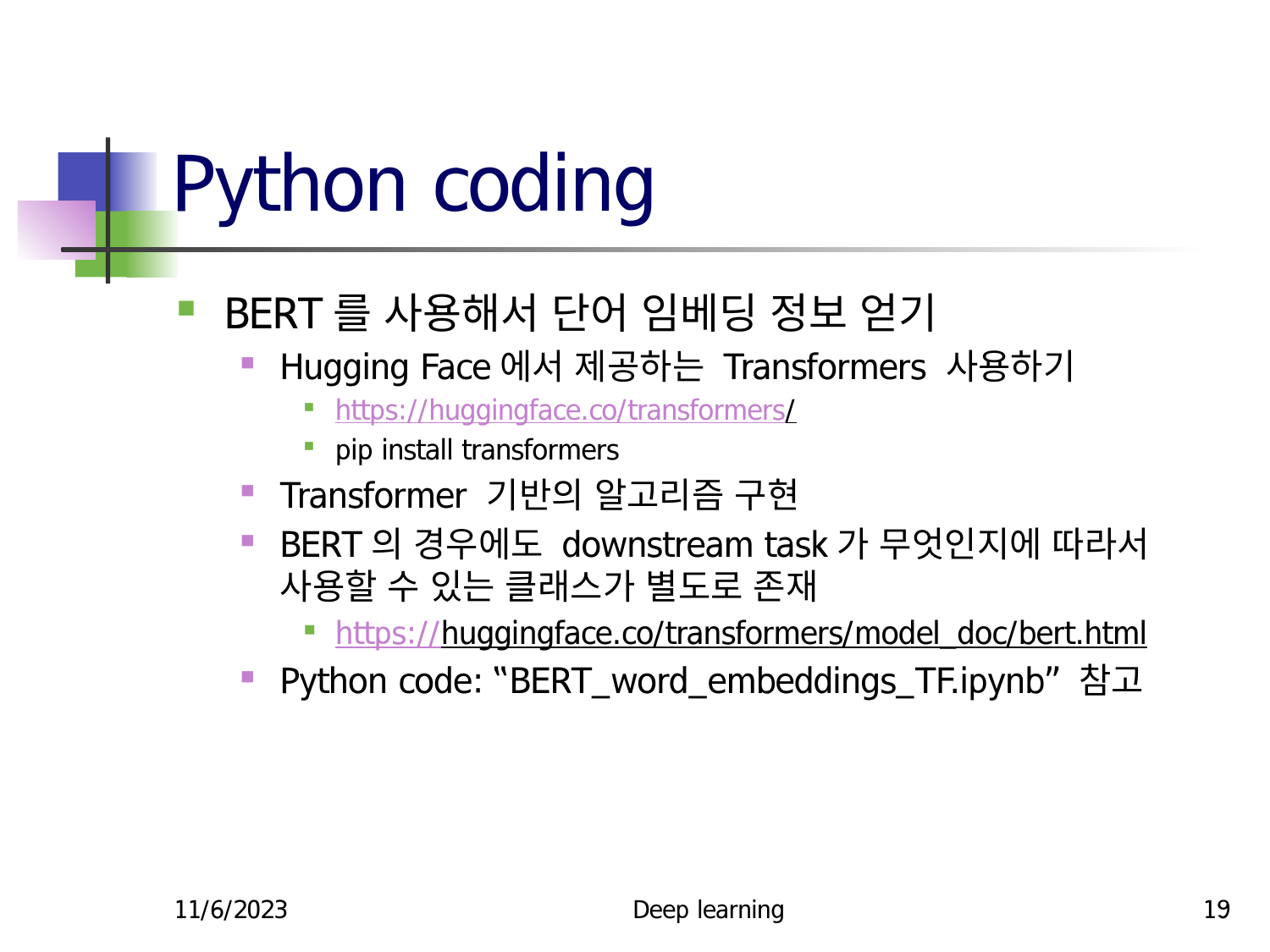

# Python coding
BERT를 사용해서 단어 임베딩 정보 얻기
Hugging Face에서 제공하는 Transformers 사용하기
https://huggingface.co/transformers/
pip install transformers
Transformer 기반의 알고리즘 구현
BERT의 경우에도 downstream task가 무엇인지에 따라서 사용할 수 있는 클래스가 별도로 존재
https://huggingface.co/transformers/model_doc/bert.html
Python code: “BERT_word_embeddings_TF.ipynb” 참고
11/6/2023
Deep learning
19